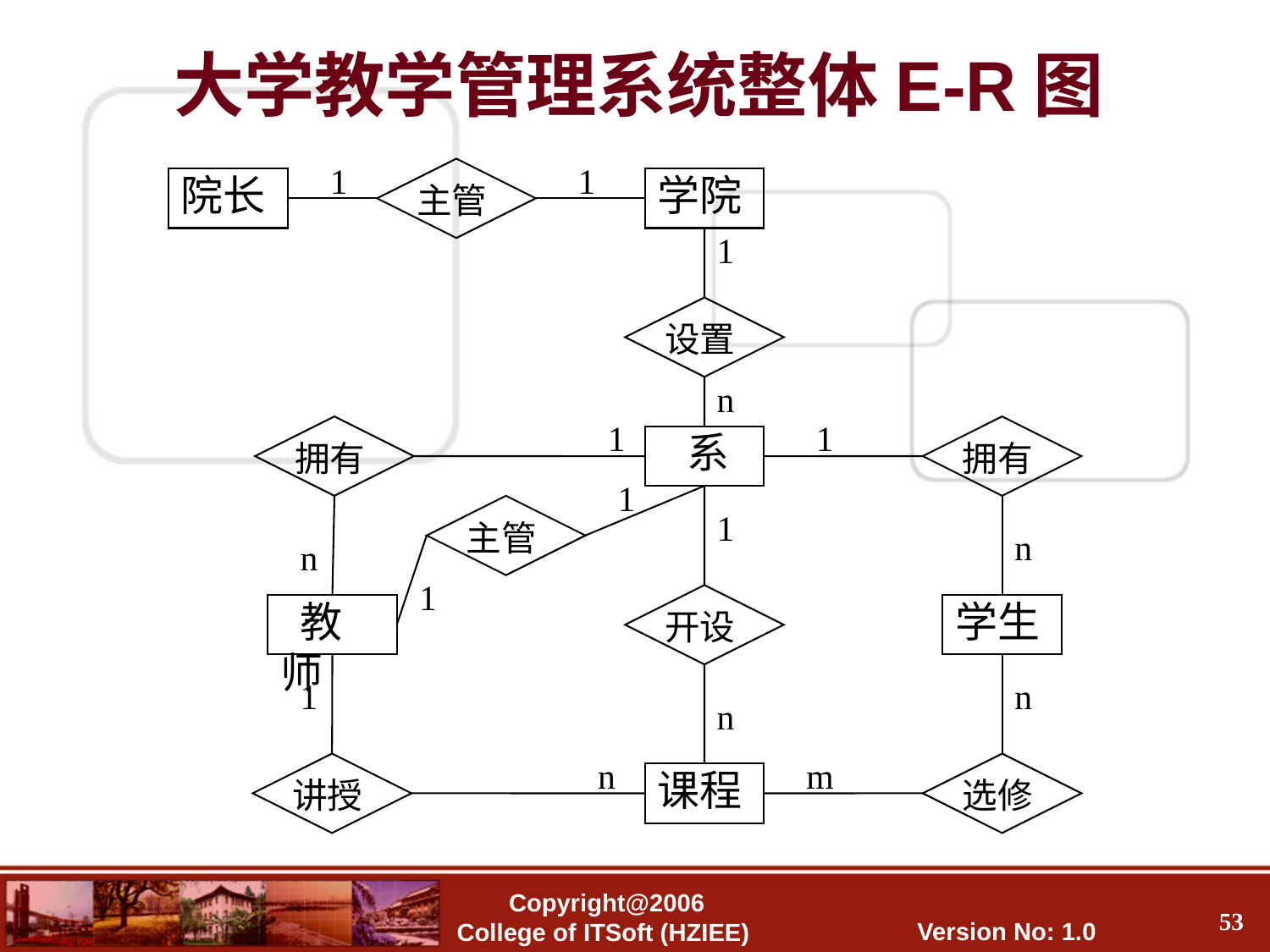

大学教学管理系统整体E-R图
1
主管
1
院长
学院
1
设置
n
拥有
1
1
拥有
  系
1
主管
1
n
n
1
开设
 教师
学生
1
n
n
讲授
n
m
选修
课程